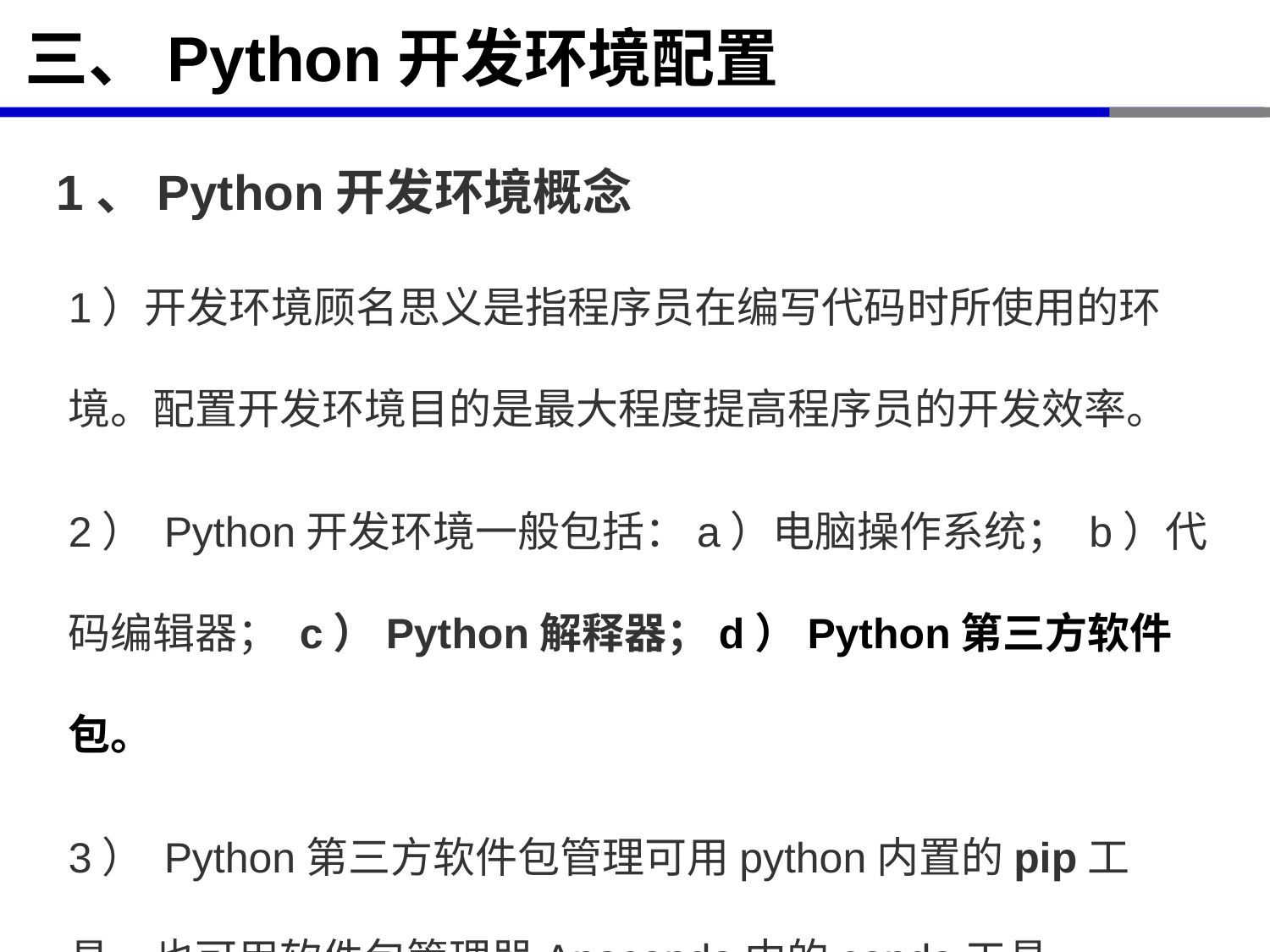

# 三、Python开发环境配置
1、Python开发环境概念
1）开发环境顾名思义是指程序员在编写代码时所使用的环境。配置开发环境目的是最大程度提高程序员的开发效率。
2） Python开发环境一般包括：a）电脑操作系统； b）代码编辑器； c）Python解释器；d）Python第三方软件包。
3） Python第三方软件包管理可用python内置的pip工具，也可用软件包管理器Anaconda中的conda工具。